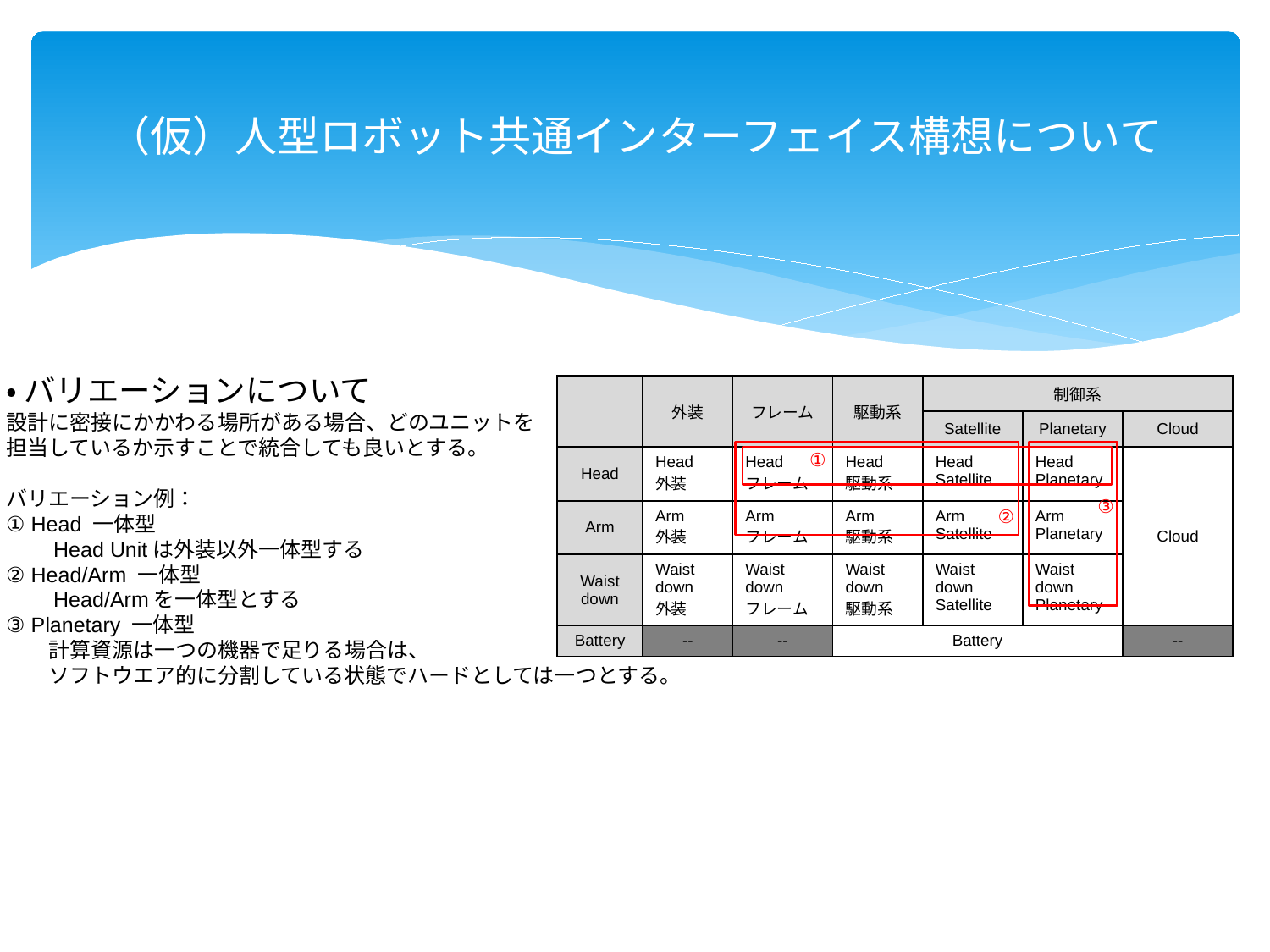

# （仮）人型ロボット共通インターフェイス構想について
・ バリエーションについて
設計に密接にかかわる場所がある場合、どのユニットを
担当しているか示すことで統合しても良いとする。

バリエーション例：
① Head 一体型
　　Head Unitは外装以外一体型する
② Head/Arm 一体型
　　Head/Armを一体型とする
③ Planetary 一体型
　　計算資源は一つの機器で足りる場合は、
　　ソフトウエア的に分割している状態でハードとしては一つとする。
|  | 外装 | フレーム | 駆動系 | 制御系 |  |  |
| --- | --- | --- | --- | --- | --- | --- |
|  |  |  |  | Satellite | Planetary | Cloud |
| Head | Head 外装 | Head フレーム | Head 駆動系 | Head Satellite | Head Planetary | Cloud |
| Arm | Arm 外装 | Arm フレーム | Arm 駆動系 | Arm Satellite | Arm Planetary |  |
| Waist down | Waist down 外装 | Waist down フレーム | Waist down 駆動系 | Waist down Satellite | Waist down Planetary |  |
| Battery | -- | -- | Battery |  |  | -- |

①

③
②